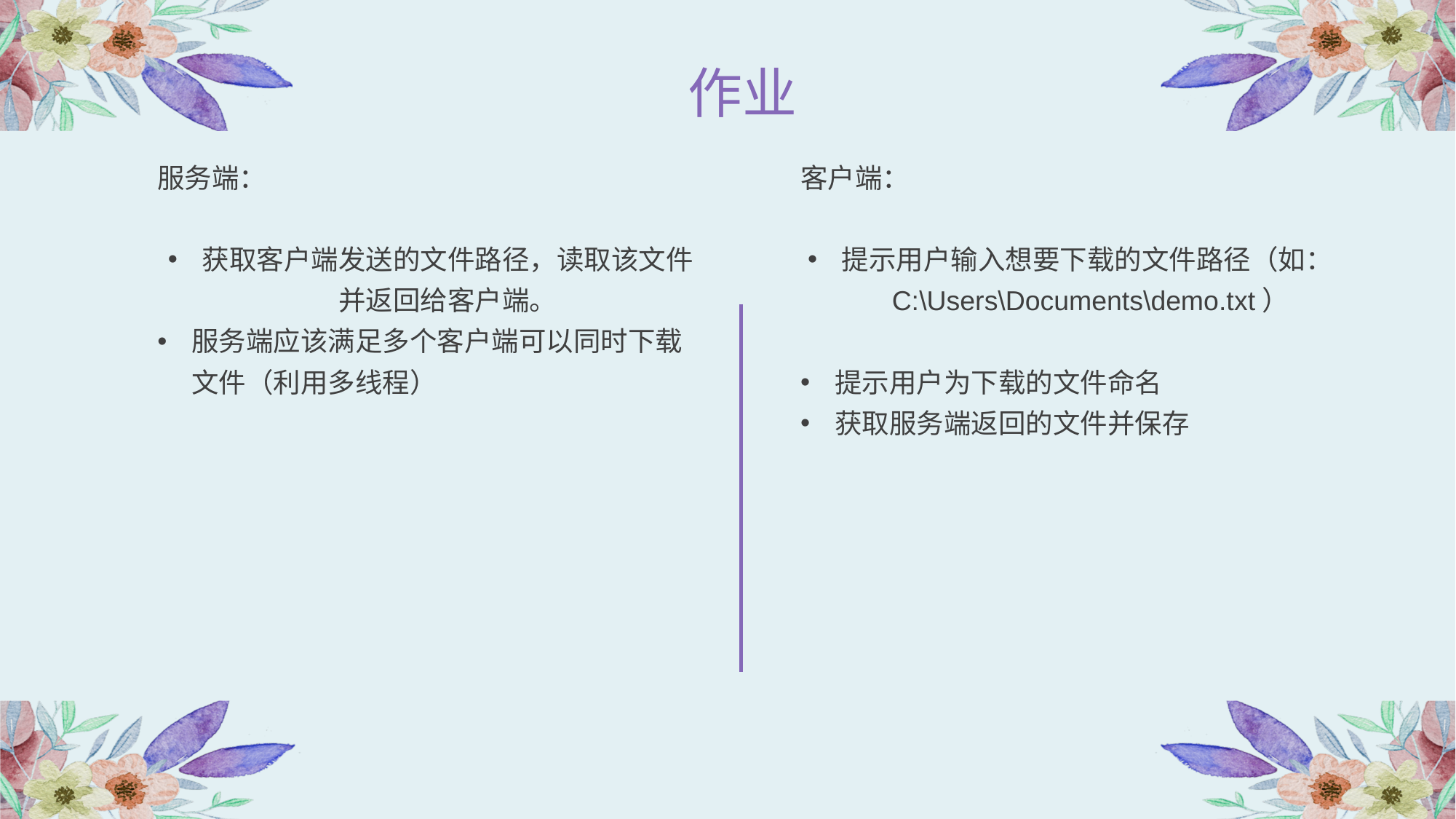

作业
服务端：

获取客户端发送的文件路径，读取该文件并返回给客户端。
服务端应该满足多个客户端可以同时下载文件（利用多线程）

客户端：

提示用户输入想要下载的文件路径（如：C:\Users\Documents\demo.txt）

提示用户为下载的文件命名
获取服务端返回的文件并保存